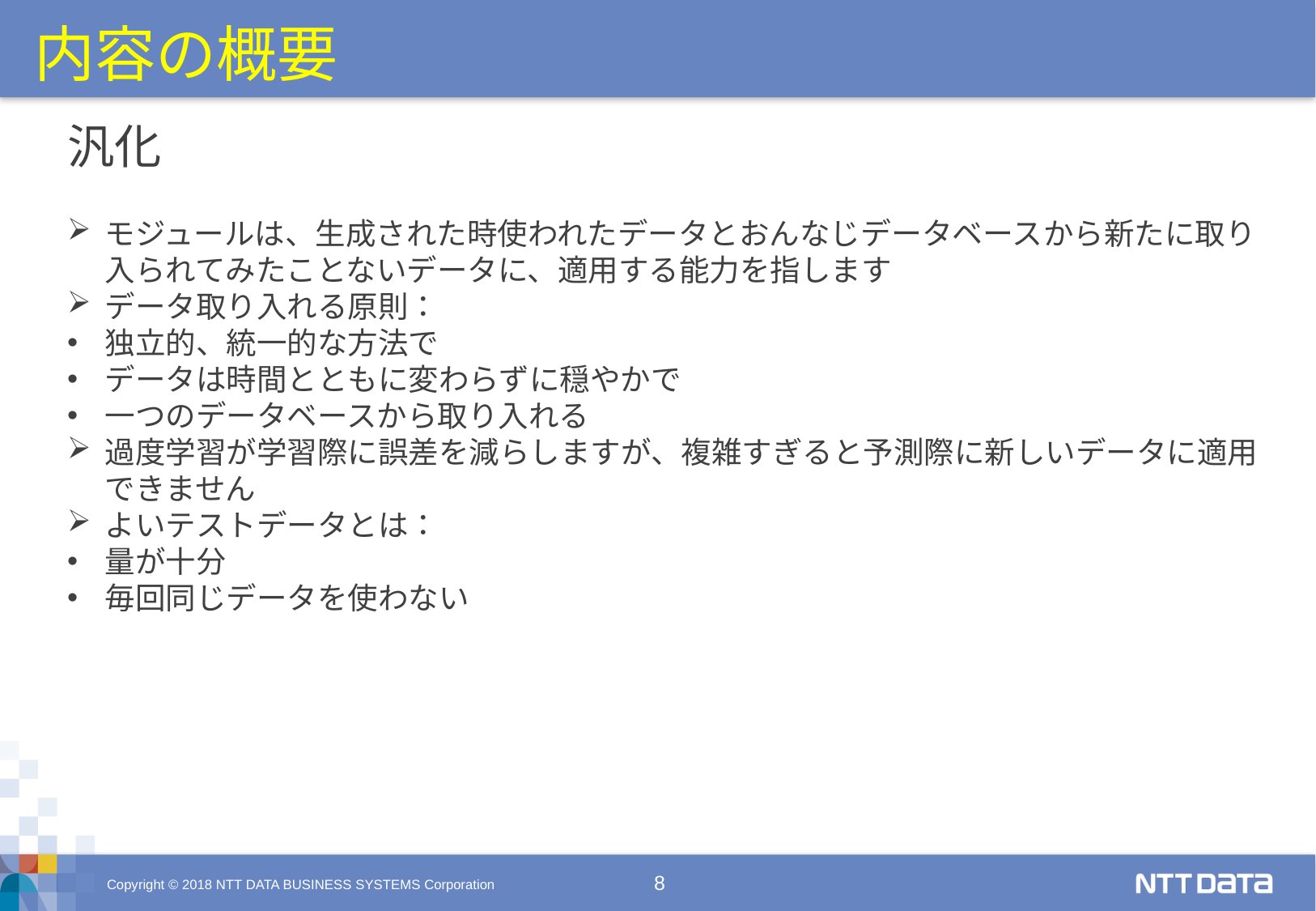

内容の概要
汎化

モジュールは、生成された時使われたデータとおんなじデータベースから新たに取り入られてみたことないデータに、適用する能力を指します
データ取り入れる原則：
独立的、統一的な方法で
データは時間とともに変わらずに穏やかで
一つのデータベースから取り入れる
過度学習が学習際に誤差を減らしますが、複雑すぎると予測際に新しいデータに適用できません
よいテストデータとは：
量が十分
毎回同じデータを使わない